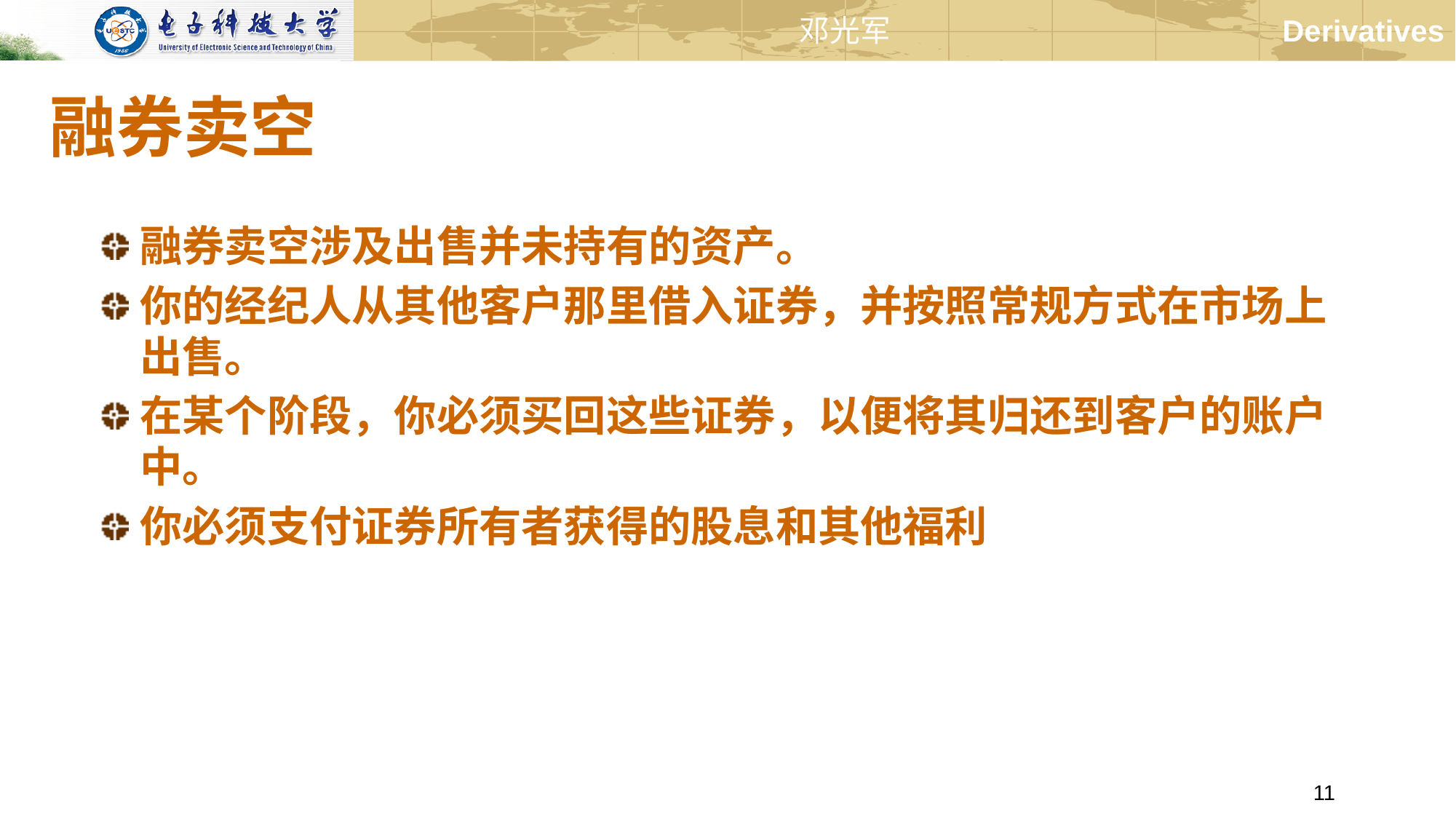

# 融券卖空
融券卖空涉及出售并未持有的资产。
你的经纪人从其他客户那里借入证券，并按照常规方式在市场上出售。
在某个阶段，你必须买回这些证券，以便将其归还到客户的账户中。
你必须支付证券所有者获得的股息和其他福利